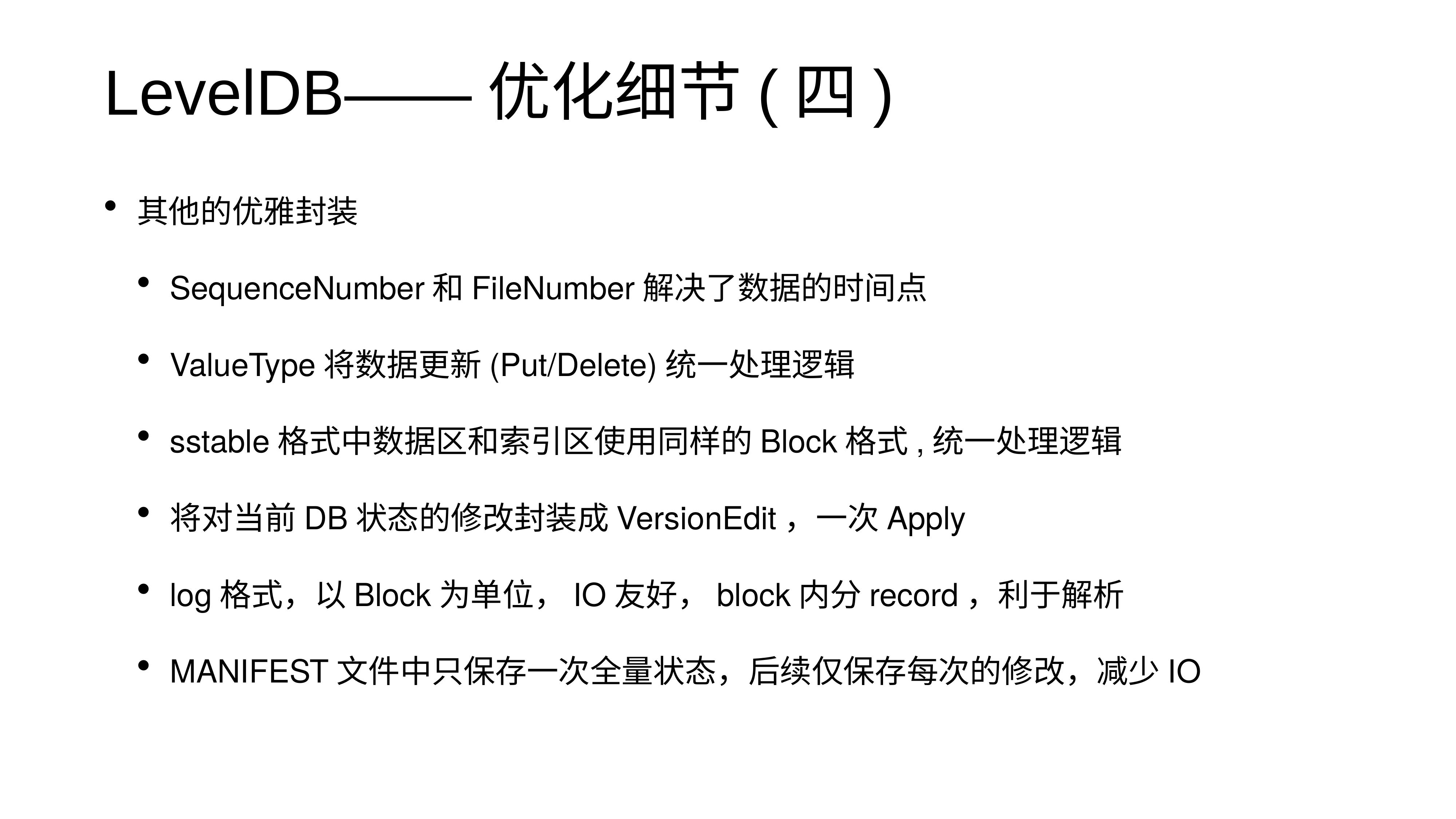

# LevelDB——优化细节(四)
其他的优雅封装
SequenceNumber和FileNumber解决了数据的时间点
ValueType将数据更新(Put/Delete)统一处理逻辑
sstable格式中数据区和索引区使用同样的Block格式,统一处理逻辑
将对当前DB状态的修改封装成VersionEdit，一次Apply
log格式，以Block为单位，IO友好，block内分record，利于解析
MANIFEST文件中只保存一次全量状态，后续仅保存每次的修改，减少IO